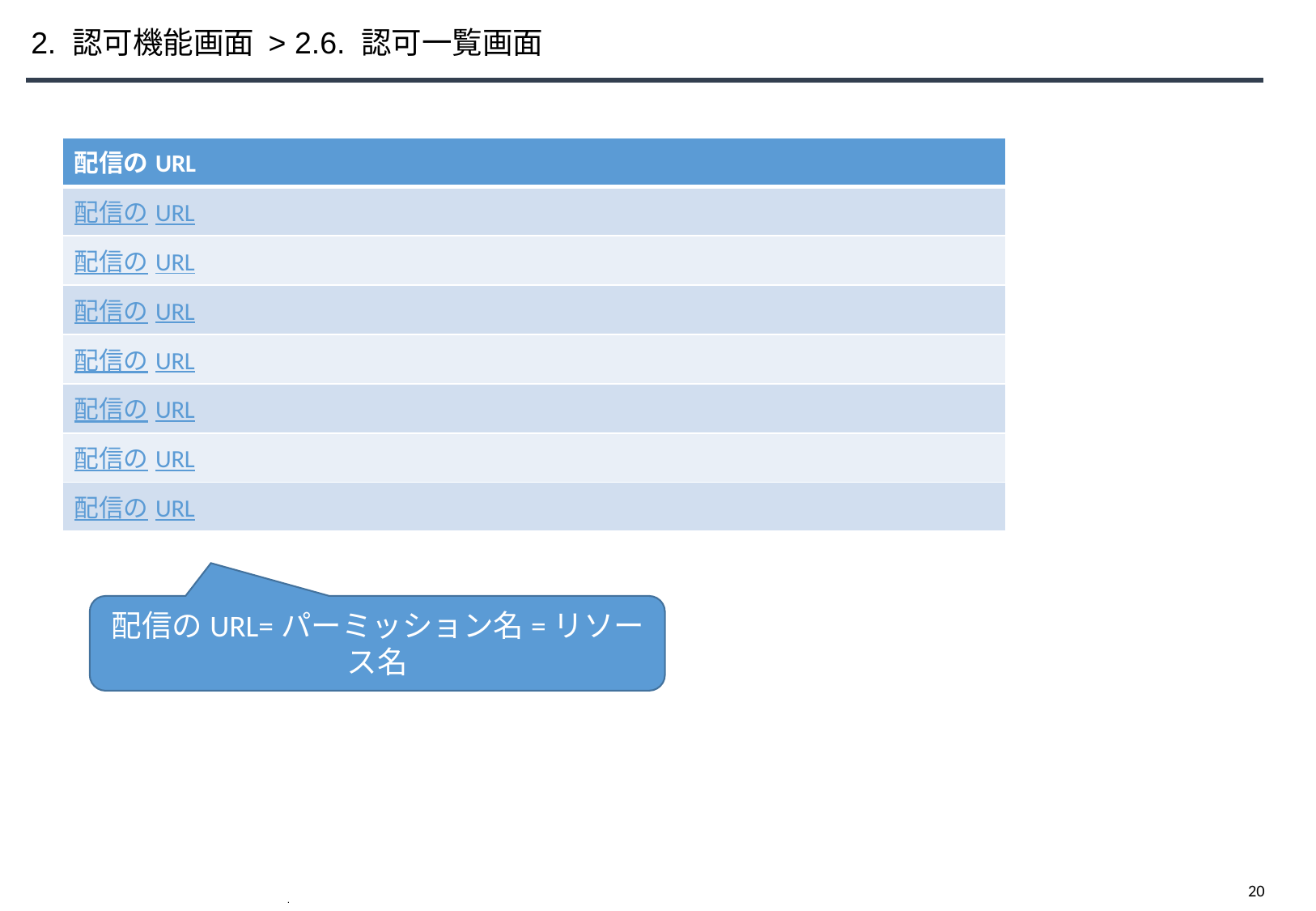

# 2. 認可機能画面 > 2.6. 認可一覧画面
| 配信のURL |
| --- |
| 配信のURL |
| 配信のURL |
| 配信のURL |
| 配信のURL |
| 配信のURL |
| 配信のURL |
| 配信のURL |
配信のURL=パーミッション名=リソース名